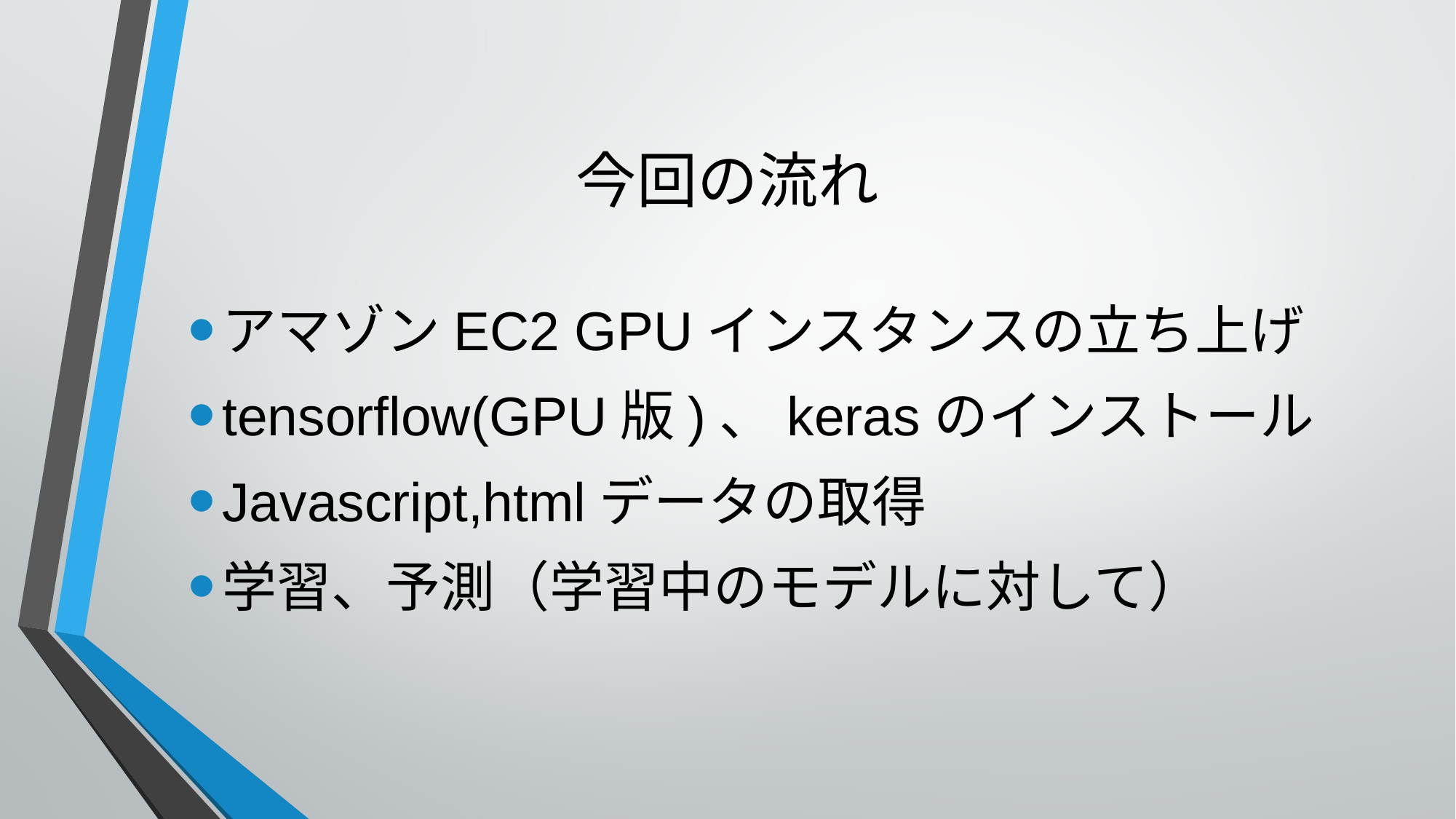

# 今回の流れ
アマゾンEC2 GPUインスタンスの立ち上げ
tensorflow(GPU版)、kerasのインストール
Javascript,htmlデータの取得
学習、予測（学習中のモデルに対して）